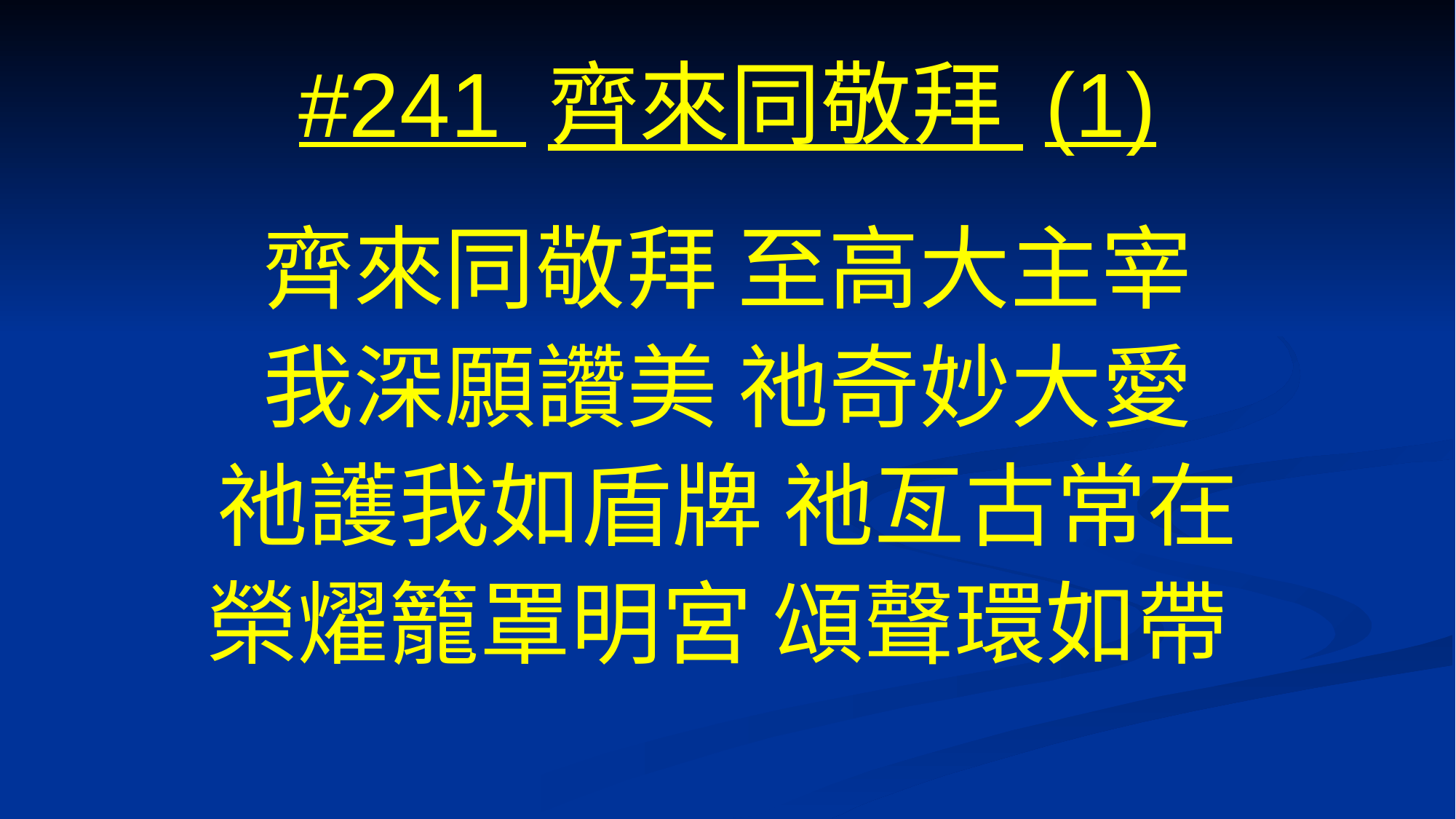

# #241 齊來同敬拜 (1)
齊來同敬拜 至高大主宰
我深願讚美 祂奇妙大愛
祂護我如盾牌 祂亙古常在
榮燿籠罩明宮 頌聲環如帶